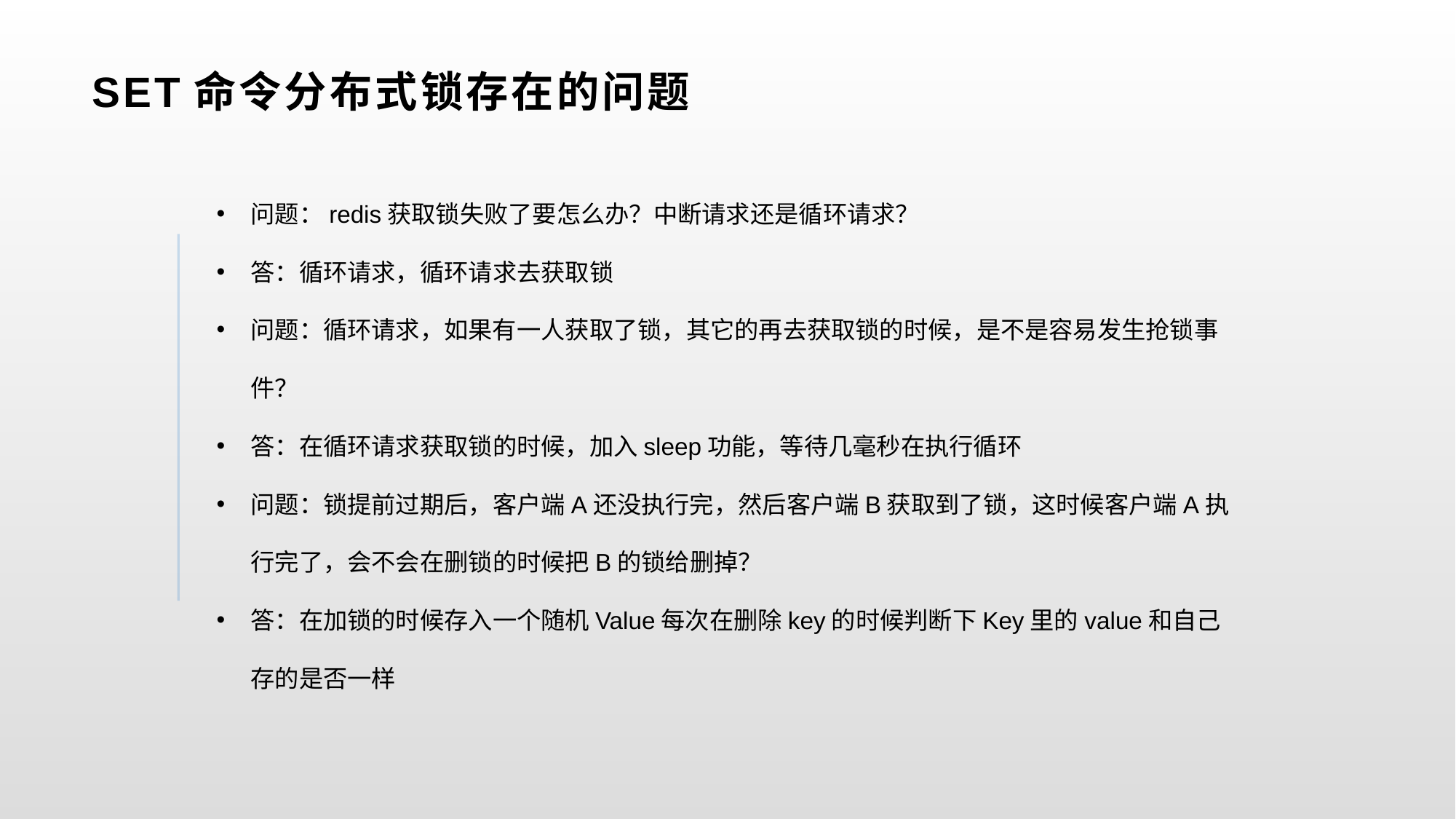

SET命令分布式锁存在的问题
问题：redis获取锁失败了要怎么办？中断请求还是循环请求？
答：循环请求，循环请求去获取锁
问题：循环请求，如果有一人获取了锁，其它的再去获取锁的时候，是不是容易发生抢锁事件？
答：在循环请求获取锁的时候，加入sleep功能，等待几毫秒在执行循环
问题：锁提前过期后，客户端A还没执行完，然后客户端B获取到了锁，这时候客户端A执行完了，会不会在删锁的时候把B的锁给删掉？
答：在加锁的时候存入一个随机Value每次在删除key的时候判断下Key里的value和自己存的是否一样